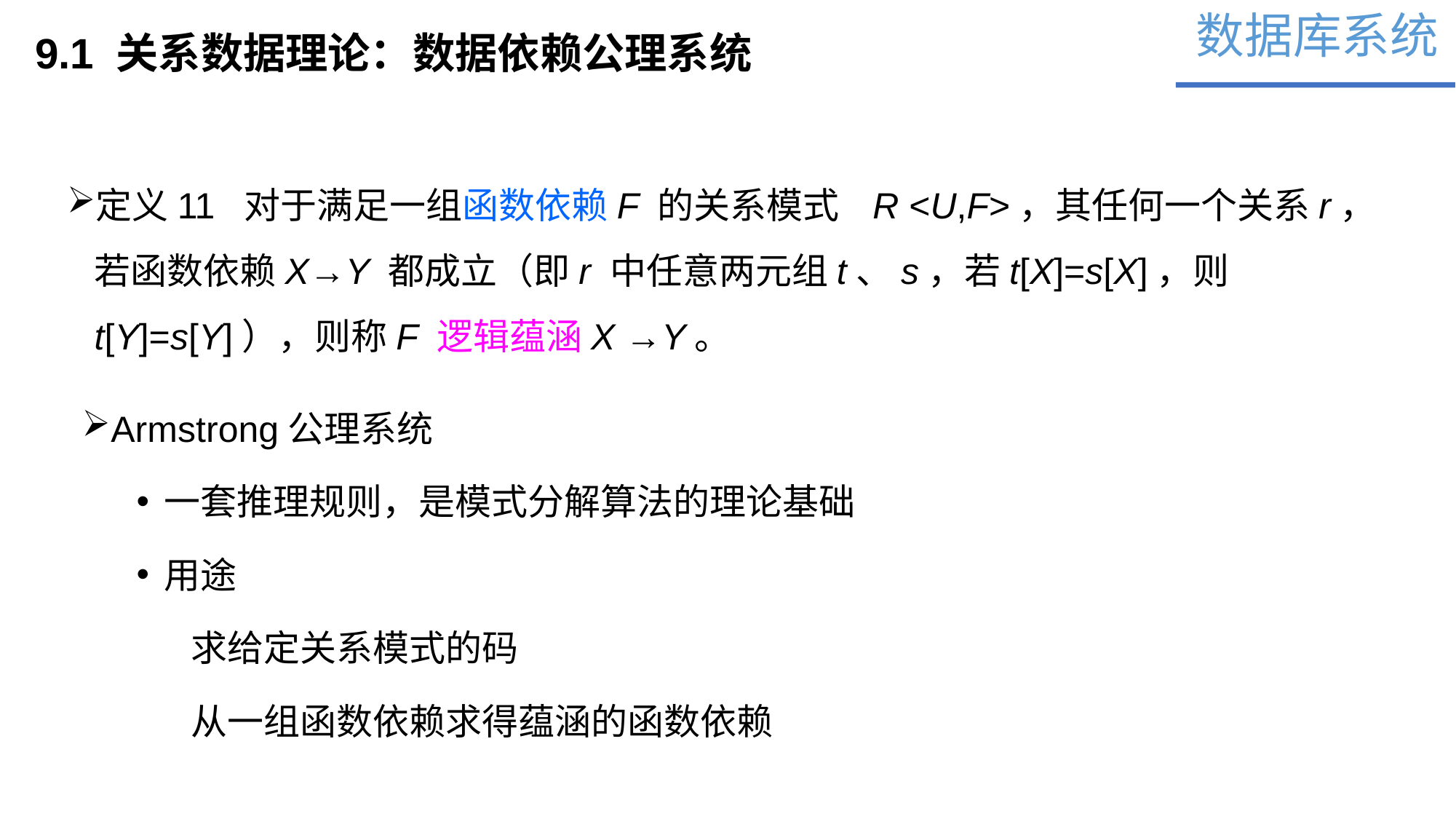

数据库系统
9.1 关系数据理论：数据依赖公理系统

定义11  对于满足一组函数依赖F 的关系模式   R <U,F>，其任何一个关系r，若函数依赖X→Y 都成立（即r 中任意两元组t、s，若t[X]=s[X]，则 t[Y]=s[Y]），则称F 逻辑蕴涵X →Y。
Armstrong公理系统
一套推理规则，是模式分解算法的理论基础
用途
求给定关系模式的码
从一组函数依赖求得蕴涵的函数依赖